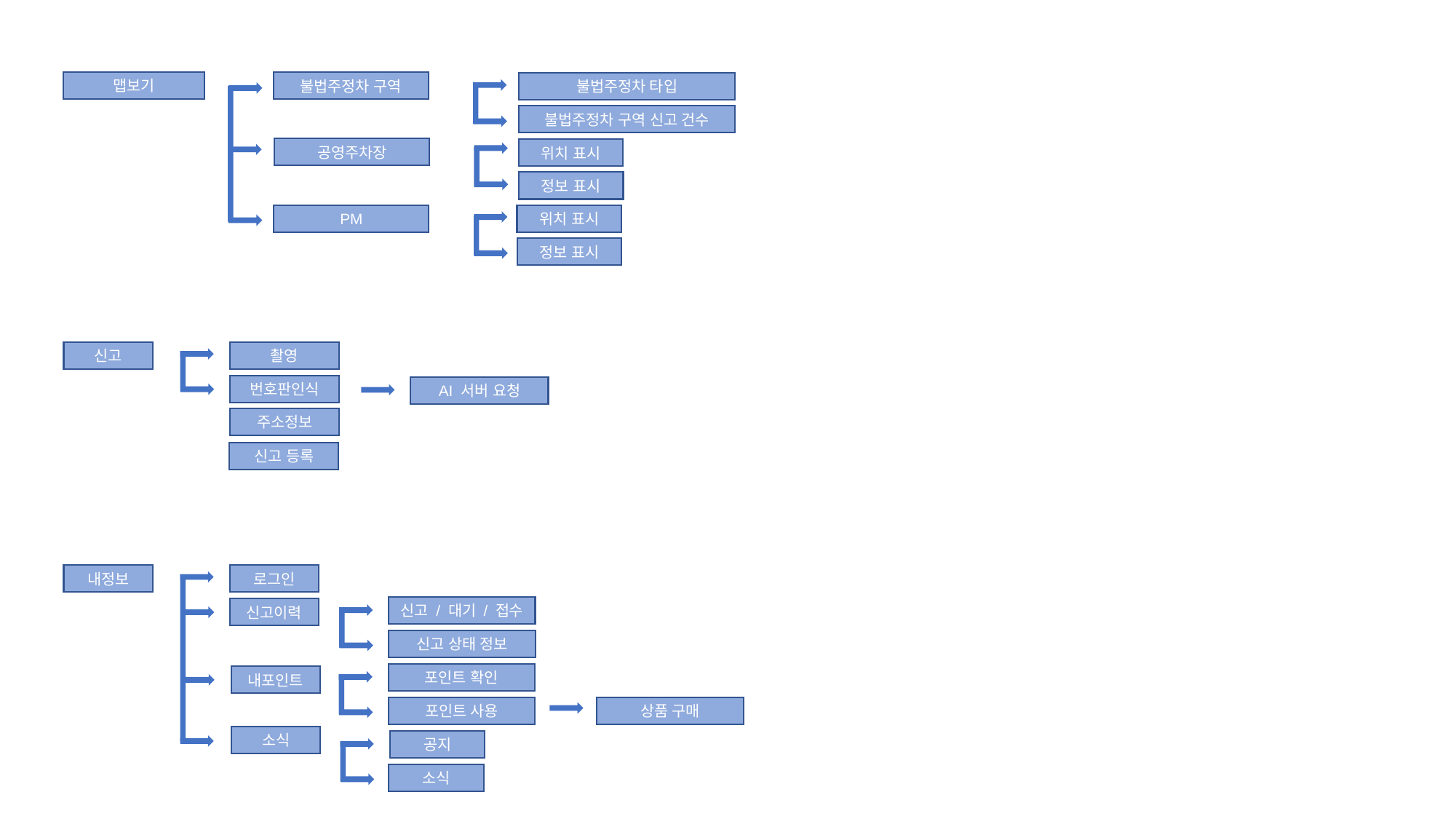

맵보기
불법주정차 구역
불법주정차 타입

불법주정차 구역 신고 건수
공영주차장
위치 표시

정보 표시
PM
위치 표시

정보 표시
신고
촬영

번호판인식
AI 서버 요청

주소정보
신고 등록
내정보
로그인

신고 / 대기 / 접수
신고이력

신고 상태 정보
포인트 확인
내포인트

포인트 사용
상품 구매

소식
공지

소식